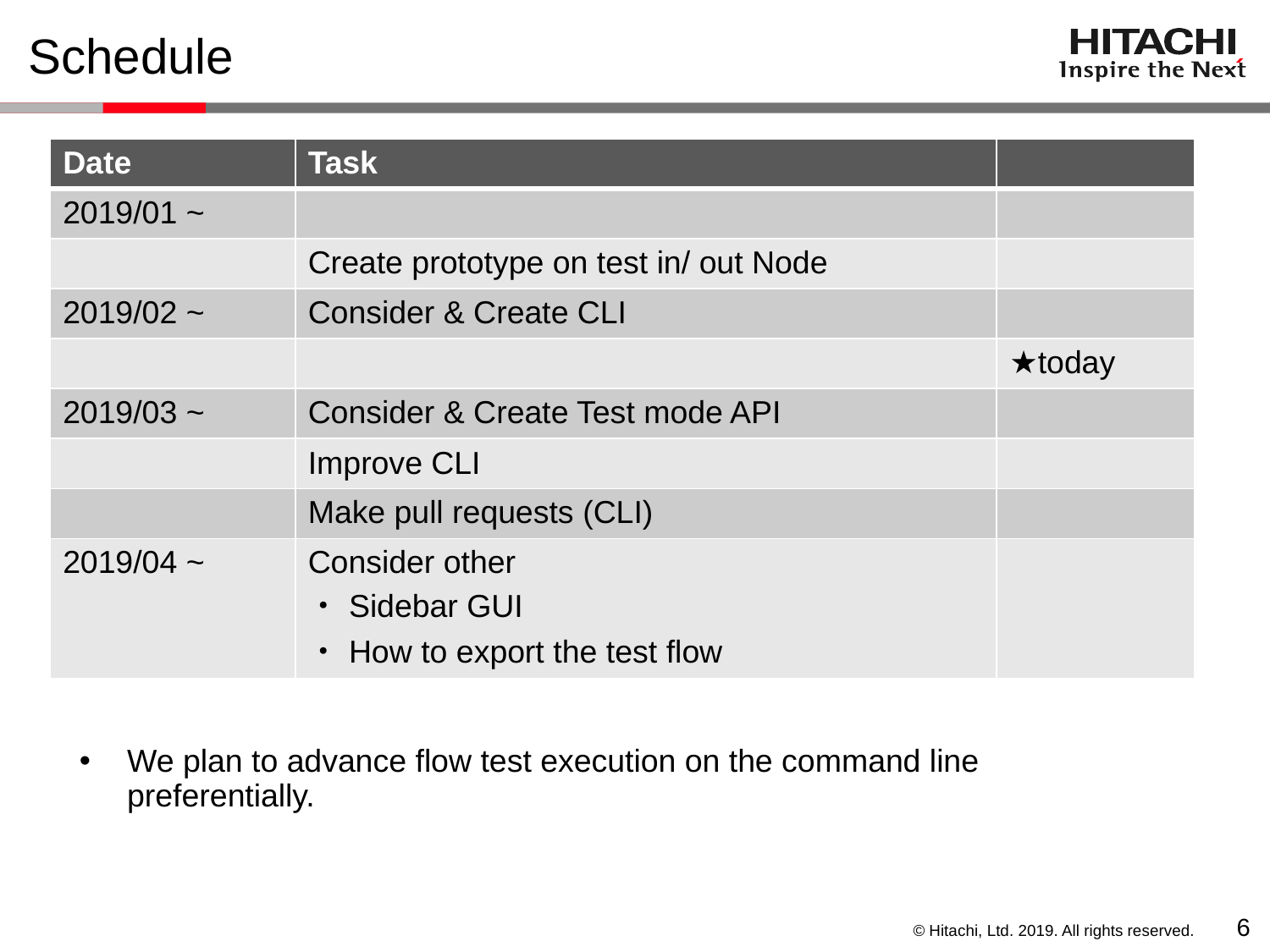

# Schedule
| Date | Task |  |
| --- | --- | --- |
| 2019/01 ~ |  |  |
|  | Create prototype on test in/ out Node |  |
| 2019/02 ~ | Consider & Create CLI |  |
|  |  | ★today |
| 2019/03 ~ | Consider & Create Test mode API |  |
|  | Improve CLI |  |
|  | Make pull requests (CLI) |  |
| 2019/04 ~ | Consider other ・Sidebar GUI ・How to export the test flow |  |
We plan to advance flow test execution on the command line preferentially.
6